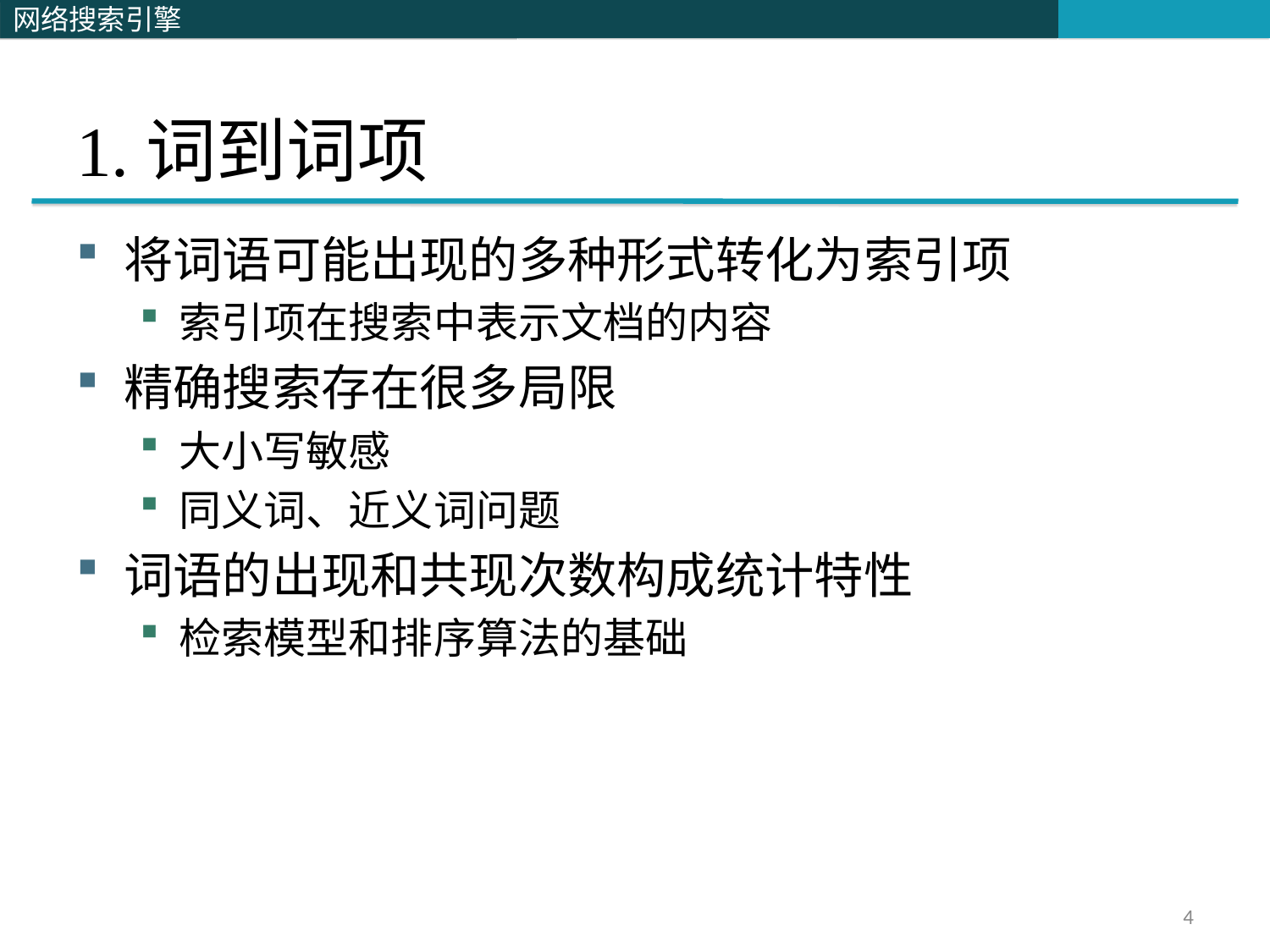

# 1.词到词项
将词语可能出现的多种形式转化为索引项
索引项在搜索中表示文档的内容
精确搜索存在很多局限
大小写敏感
同义词、近义词问题
词语的出现和共现次数构成统计特性
检索模型和排序算法的基础
4